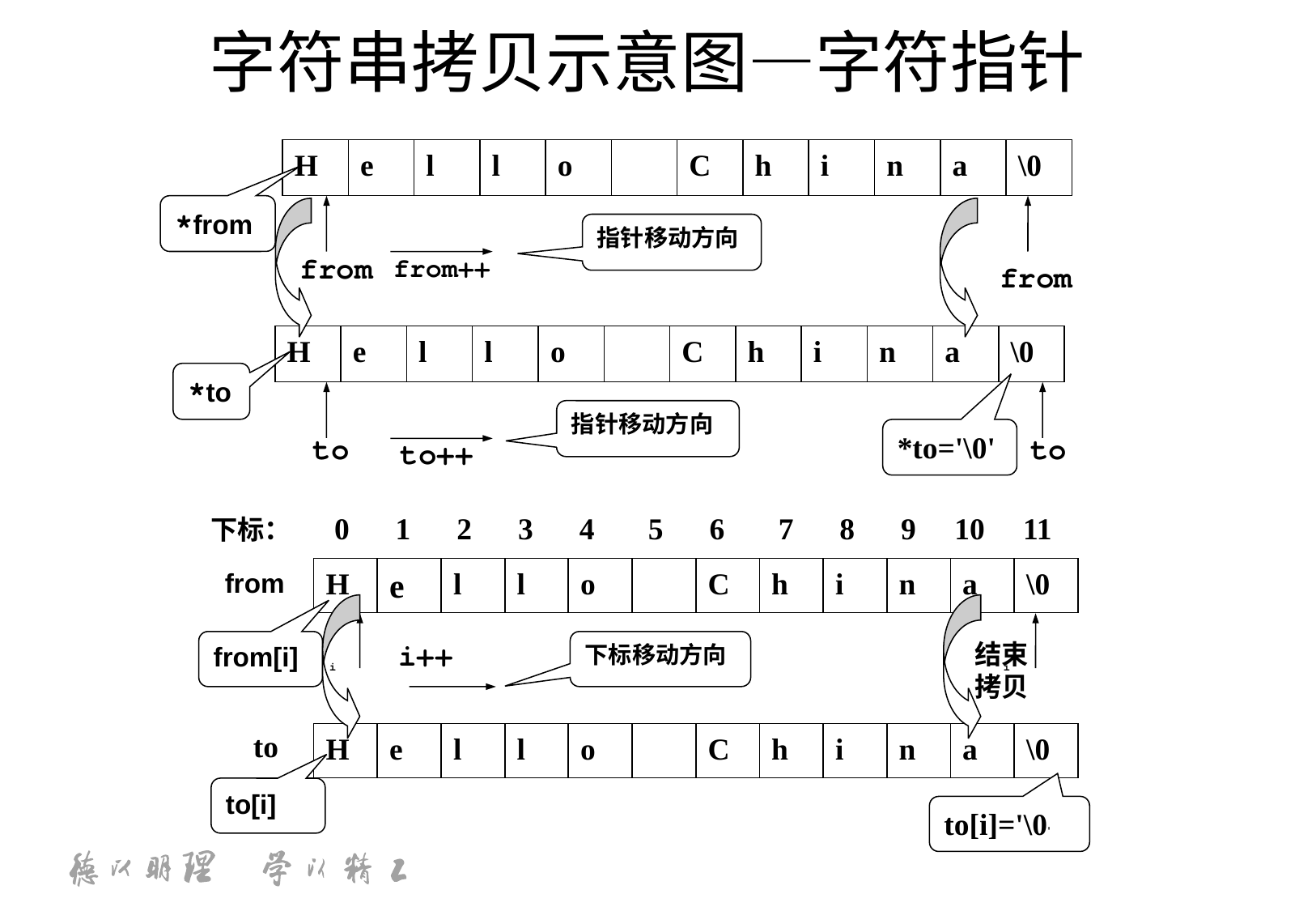

# 字符串拷贝示意图—字符指针
H
e
l
l
o

C
h
i
n
a
\0
*from

指针移动方向
from
from++

from
H
e
l
l
o

C
h
i
n
a
\0
*to

指针移动方向
*to='\0'
to
to
to++

下标：      0      1      2      3      4       5      6       7      8      9     10     11
H
e
l
l
o

C
h
i
n
a
\0
from

i++

from[i]
下标移动方向
结束
拷贝

i

i

to
H
e
l
l
o

C
h
i
n
a
\0
to[i]
to[i]='\0'
107